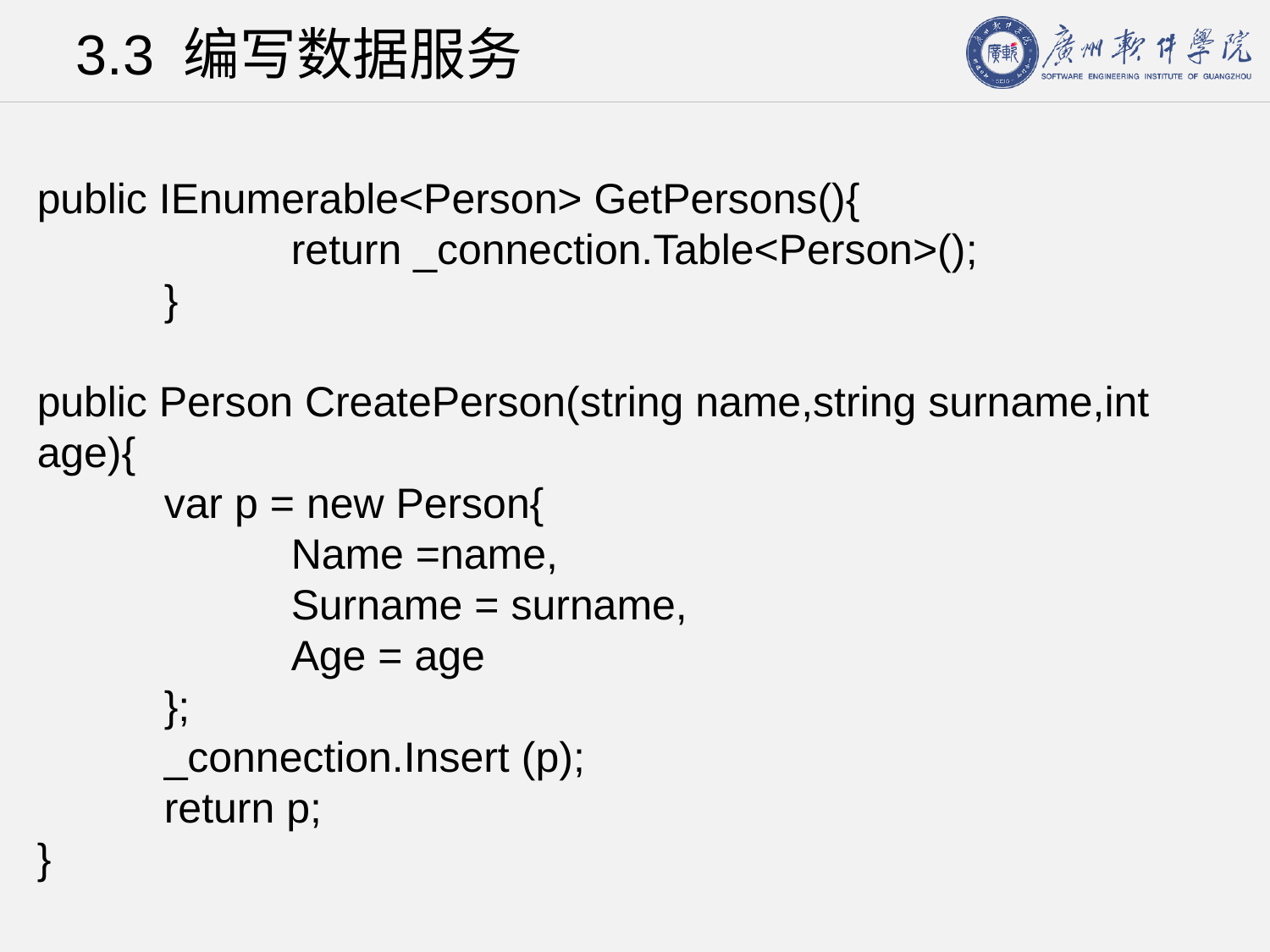

# 3.3 编写数据服务
public IEnumerable<Person> GetPersons(){
		return _connection.Table<Person>();
	}

public Person CreatePerson(string name,string surname,int age){
	var p = new Person{
		Name =name,
		Surname = surname,
		Age = age
	};
	_connection.Insert (p);
	return p;
}